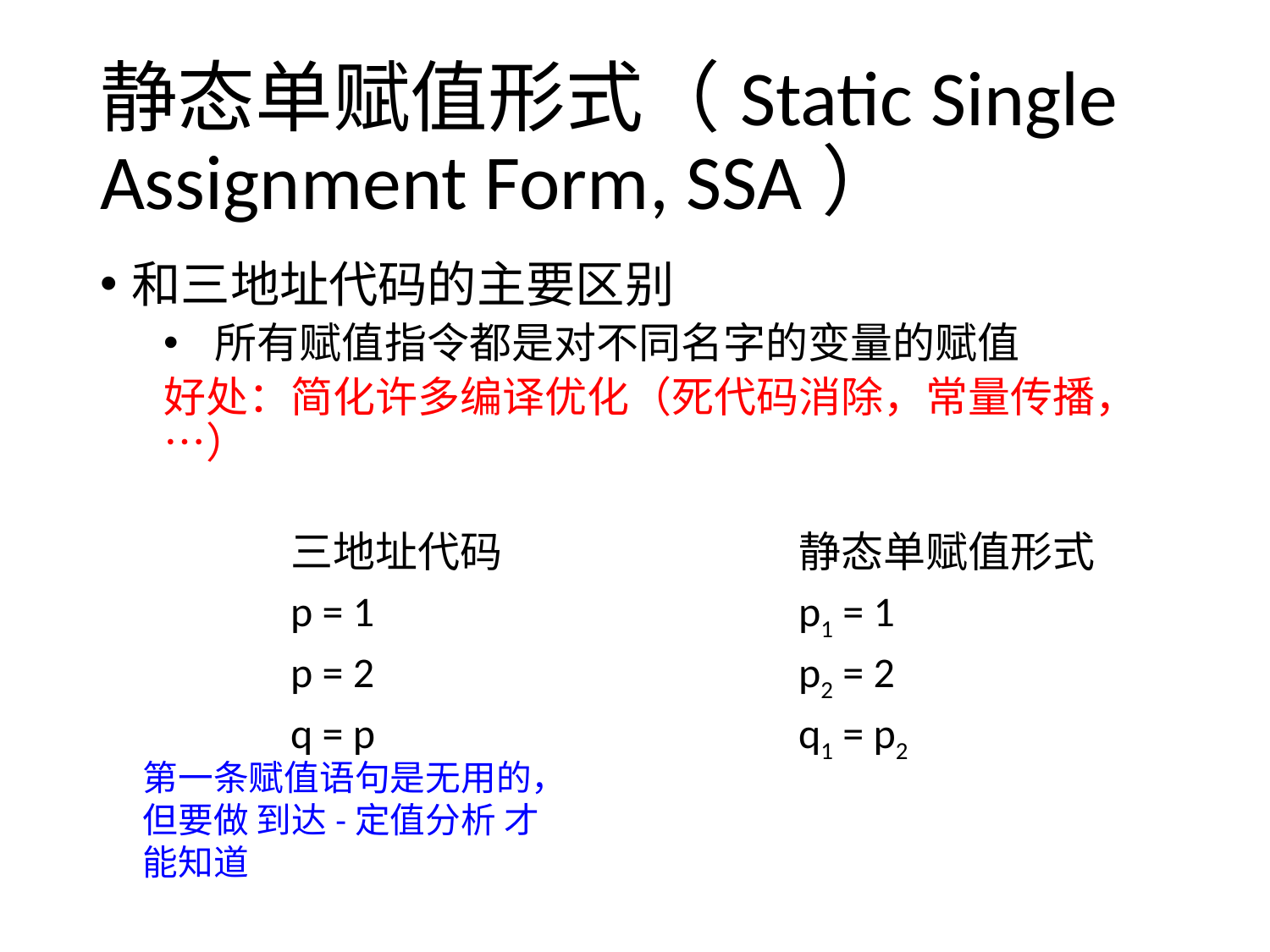

# 静态单赋值形式（Static Single Assignment Form, SSA）
和三地址代码的主要区别
 所有赋值指令都是对不同名字的变量的赋值
好处：简化许多编译优化（死代码消除，常量传播，…）

	三地址代码			静态单赋值形式
	p = 1				p1 = 1
 	p = 2				p2 = 2
 	q = p				q1 = p2
第一条赋值语句是无用的，
但要做 到达-定值分析 才能知道